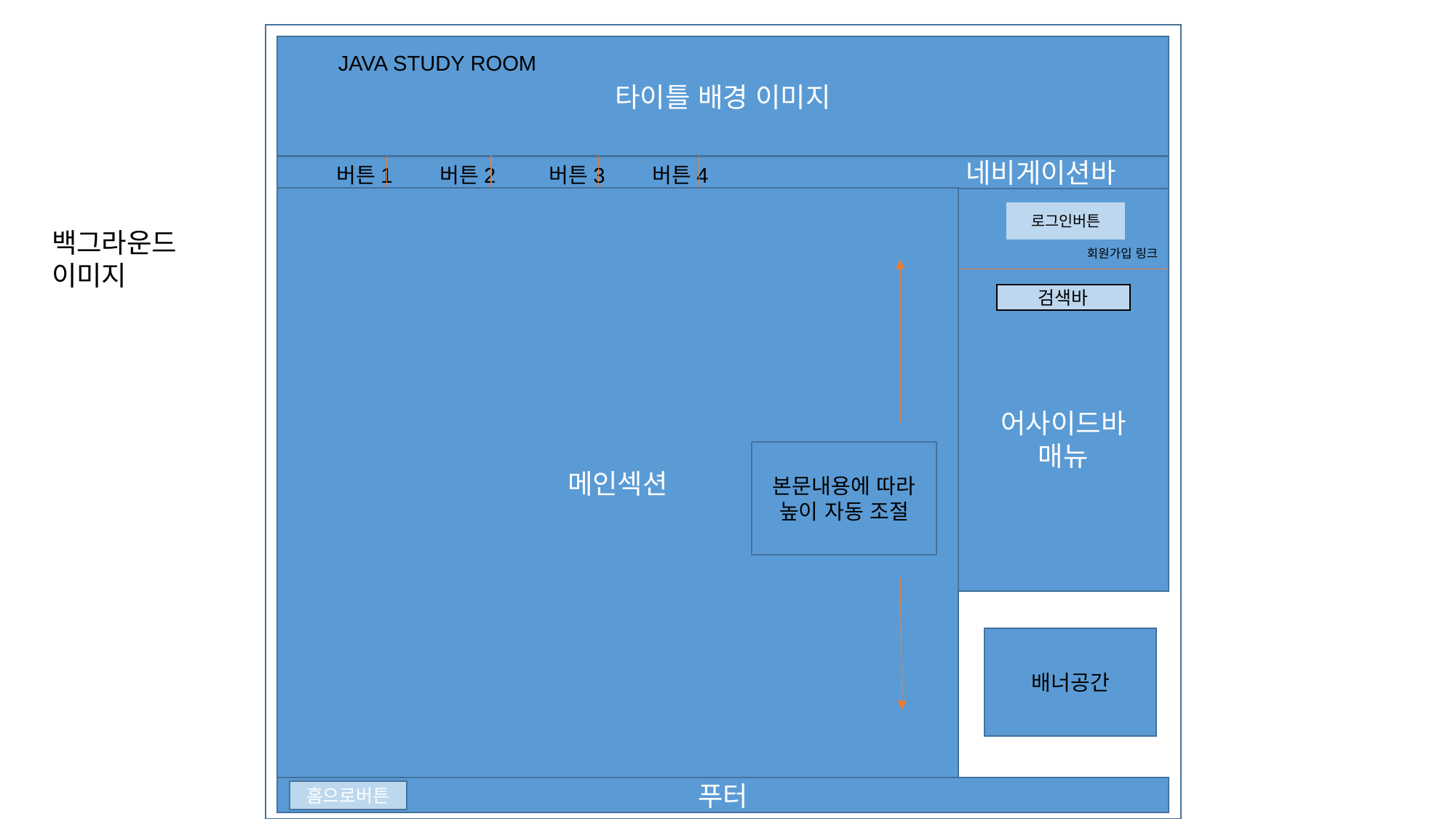

타이틀 배경 이미지
JAVA STUDY ROOM
 버튼1       버튼2        버튼3       버튼4                                          네비게이션바
메인섹션

어사이드바
매뉴
로그인버튼
백그라운드
이미지
회원가입 링크
검색바
본문내용에 따라 높이 자동 조절
배너공간
푸터
홈으로버튼